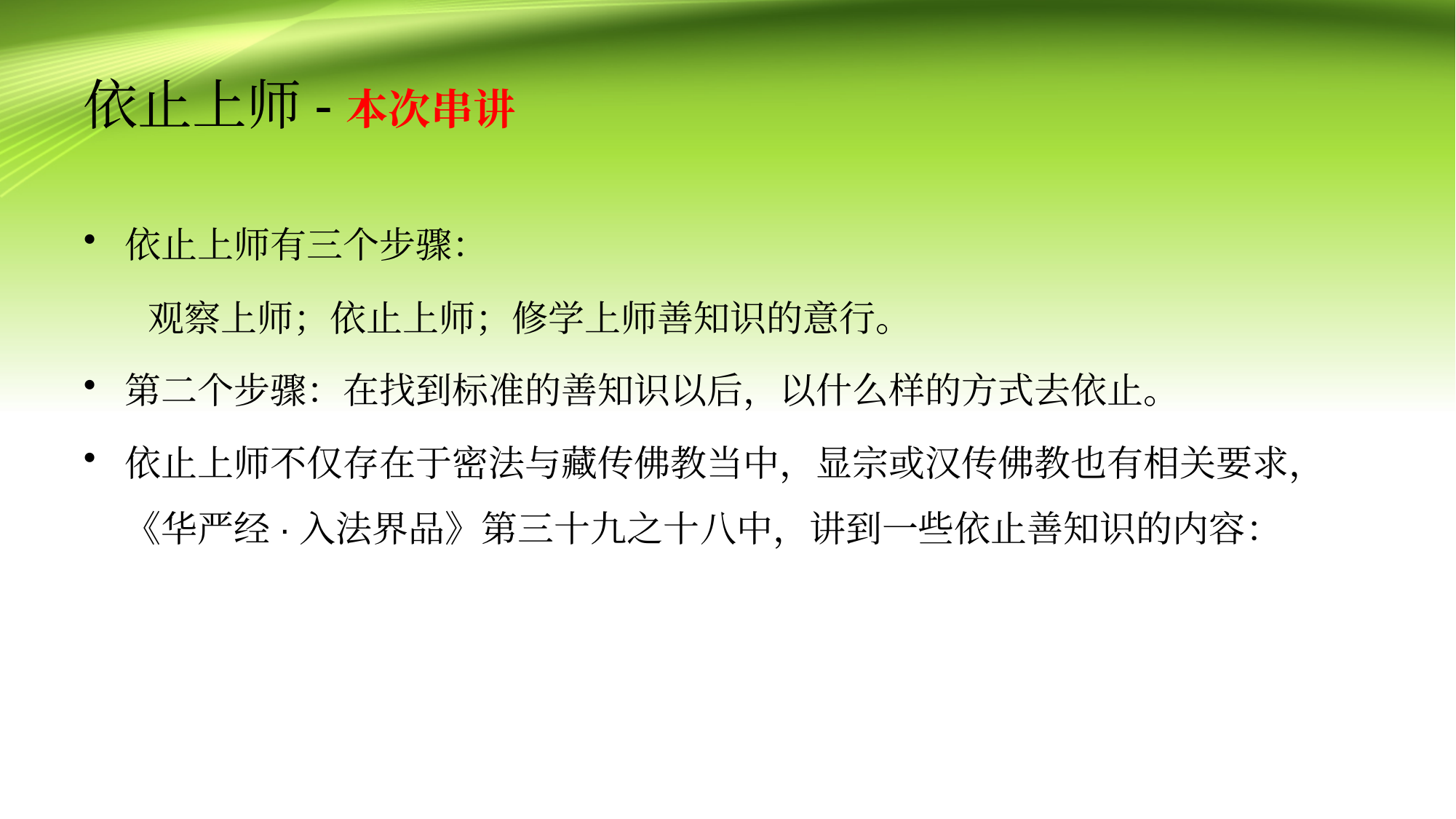

# 依止上师-本次串讲
依止上师有三个步骤：
      观察上师；依止上师；修学上师善知识的意行。
第二个步骤：在找到标准的善知识以后，以什么样的方式去依止。
依止上师不仅存在于密法与藏传佛教当中，显宗或汉传佛教也有相关要求，《华严经·入法界品》第三十九之十八中，讲到一些依止善知识的内容：